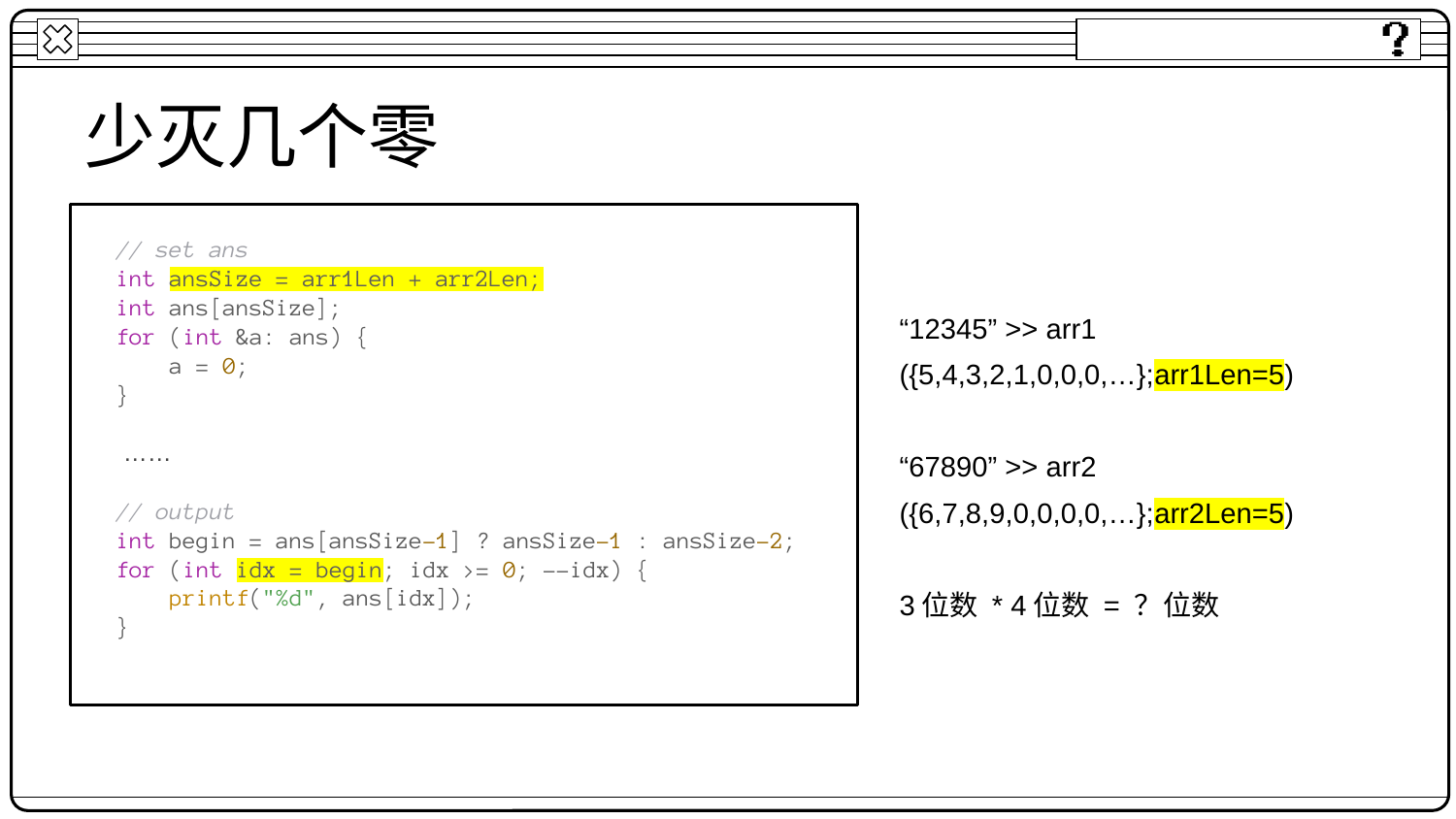

少灭几个零

“12345” >> arr1
({5,4,3,2,1,0,0,0,…};arr1Len=5)

“67890” >> arr2
({6,7,8,9,0,0,0,0,…};arr2Len=5)

3位数 * 4位数 = ？位数

// set ans
int ansSize = arr1Len + arr2Len;
int ans[ansSize];
for (int &a: ans) {
    a = 0;
}

 ……

// output
int begin = ans[ansSize-1] ? ansSize-1 : ansSize-2;
for (int idx = begin; idx >= 0; --idx) {
    printf("%d", ans[idx]);
}